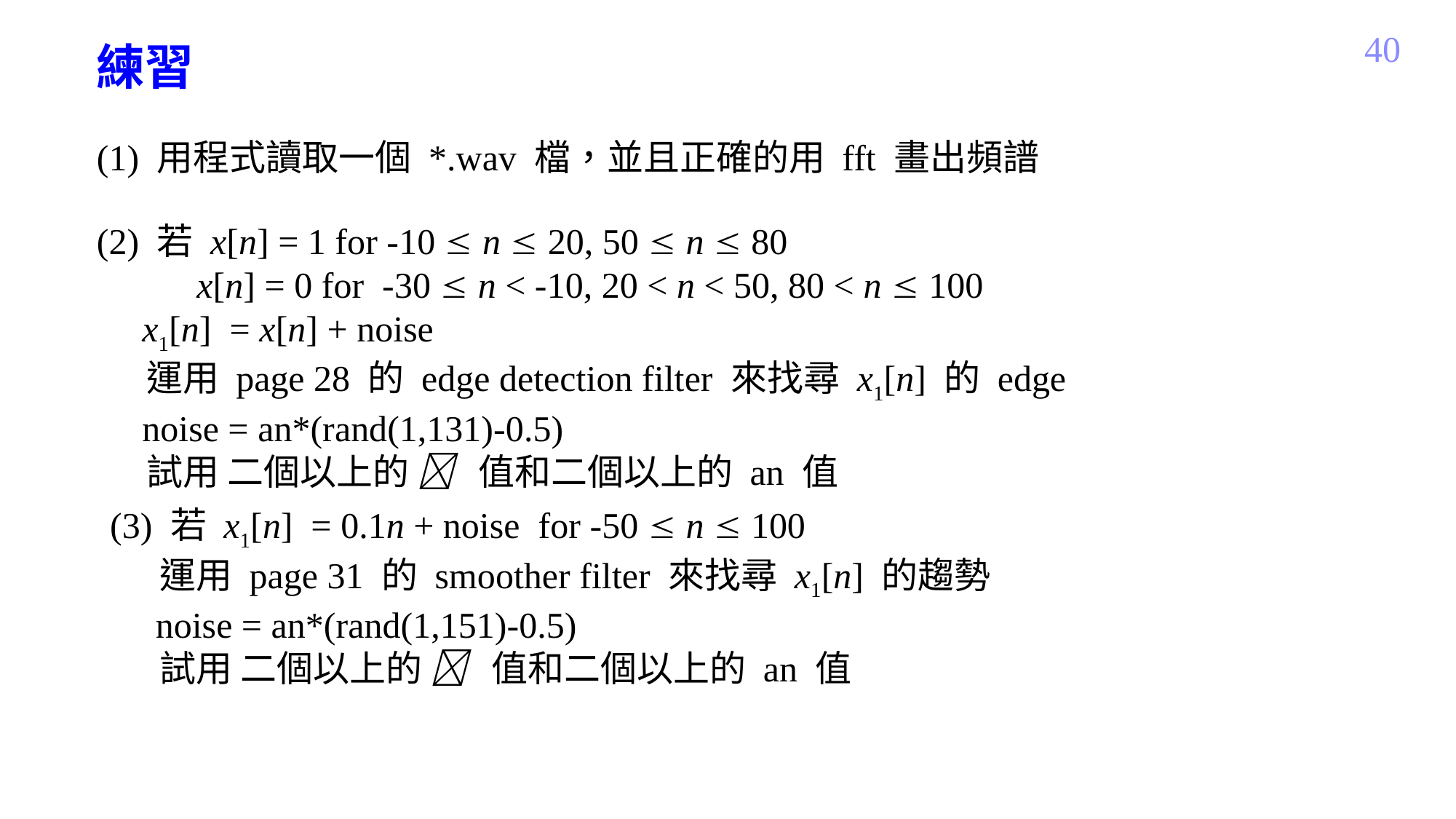

40
練習
(1) 用程式讀取一個 *.wav 檔，並且正確的用 fft 畫出頻譜
(2) 若 x[n] = 1 for -10 ≤ n ≤ 20, 50 ≤ n ≤ 80
           x[n] = 0 for  -30 ≤ n < -10, 20 < n < 50, 80 < n ≤ 100
     x1[n]  = x[n] + noise
     運用 page 28 的 edge detection filter 來找尋 x1[n] 的 edge
     noise = an*(rand(1,131)-0.5)
     試用 二個以上的 σ   值和二個以上的 an 值
(3) 若 x1[n]  = 0.1n + noise  for -50 ≤ n ≤ 100
     運用 page 31 的 smoother filter 來找尋 x1[n] 的趨勢
     noise = an*(rand(1,151)-0.5)
     試用 二個以上的 σ   值和二個以上的 an 值